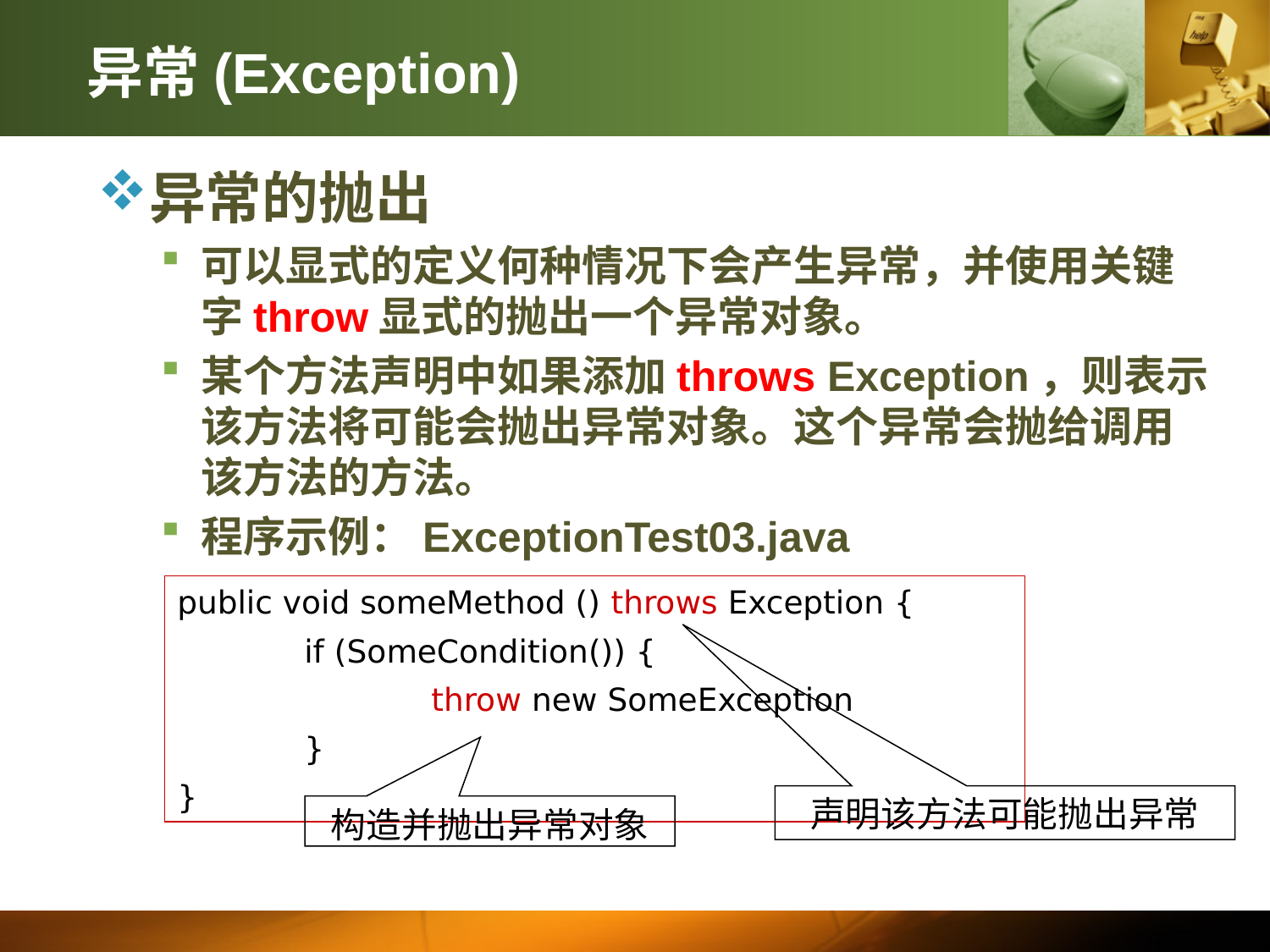

异常(Exception)
异常的抛出
可以显式的定义何种情况下会产生异常，并使用关键字throw显式的抛出一个异常对象。
某个方法声明中如果添加throws Exception，则表示该方法将可能会抛出异常对象。这个异常会抛给调用该方法的方法。
程序示例：ExceptionTest03.java
public void someMethod () throws Exception {
	if (SomeCondition()) {
		throw new SomeException
	}
}
声明该方法可能抛出异常
构造并抛出异常对象